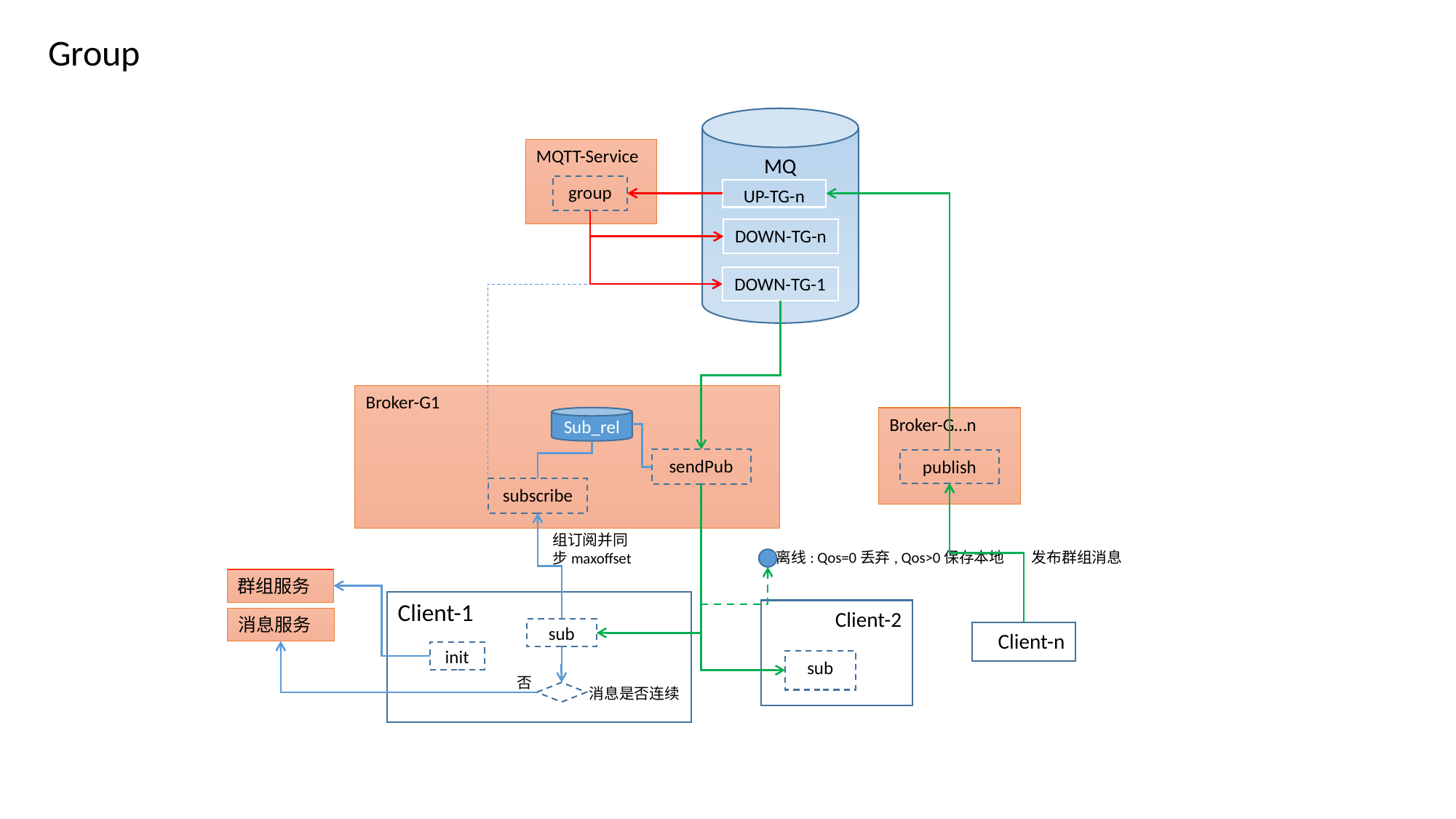

Group
MQ
MQTT-Service
group
UP-TG-n
DOWN-TG-n
DOWN-TG-1
Broker-G1
Sub_rel
Broker-G…n
publish
sendPub
subscribe
组订阅并同步maxoffset
发布群组消息
离线: Qos=0丢弃, Qos>0保存本地

群组服务
Client-1
Client-2
消息服务
sub
Client-n
init
sub
否
消息是否连续